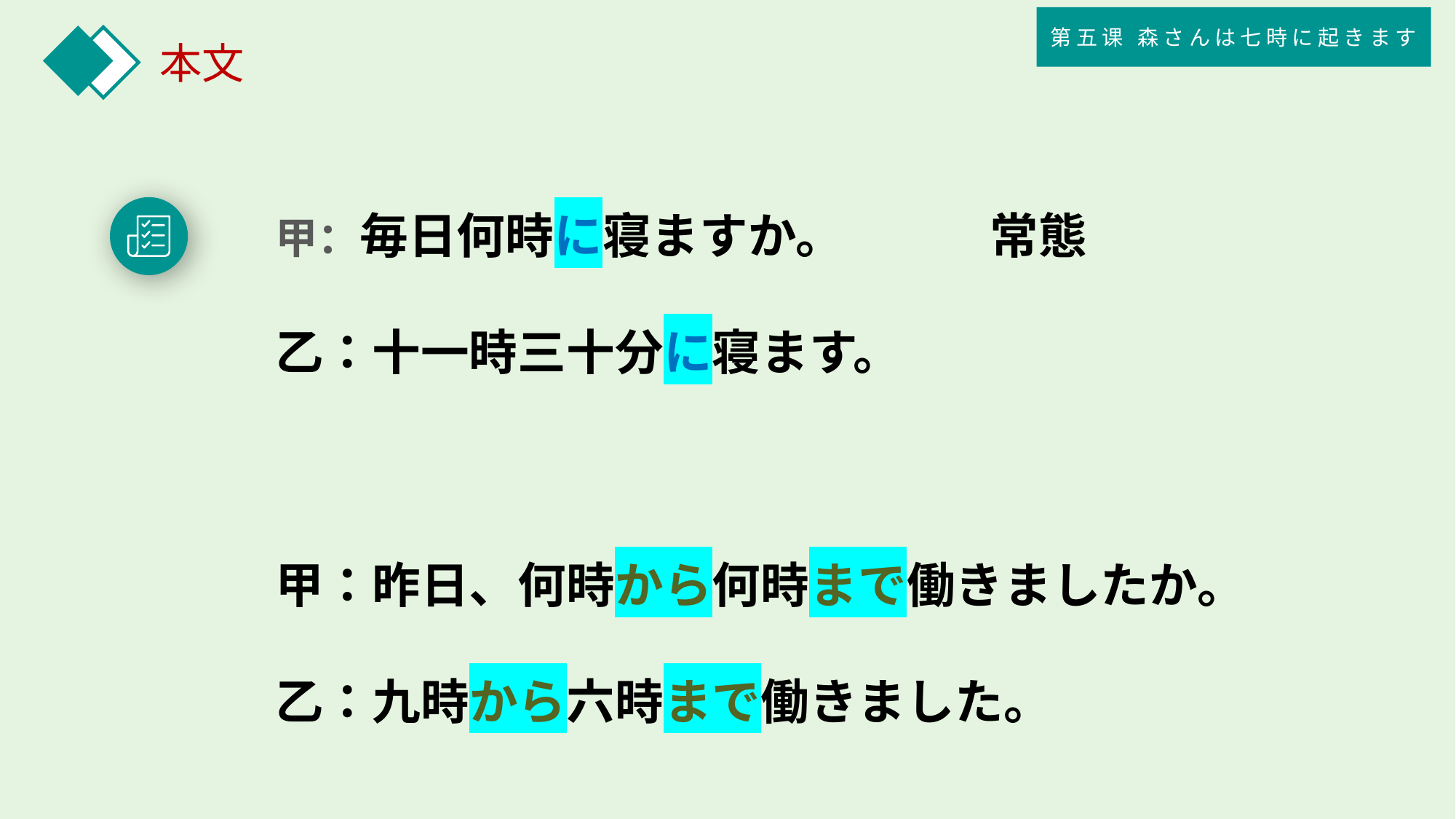

第五课 森さんは七時に起きます

本文
甲：毎日何時に寝ますか。　　　常態
乙：十一時三十分に寝ます。

甲：昨日、何時から何時まで働きましたか。
乙：九時から六時まで働きました。